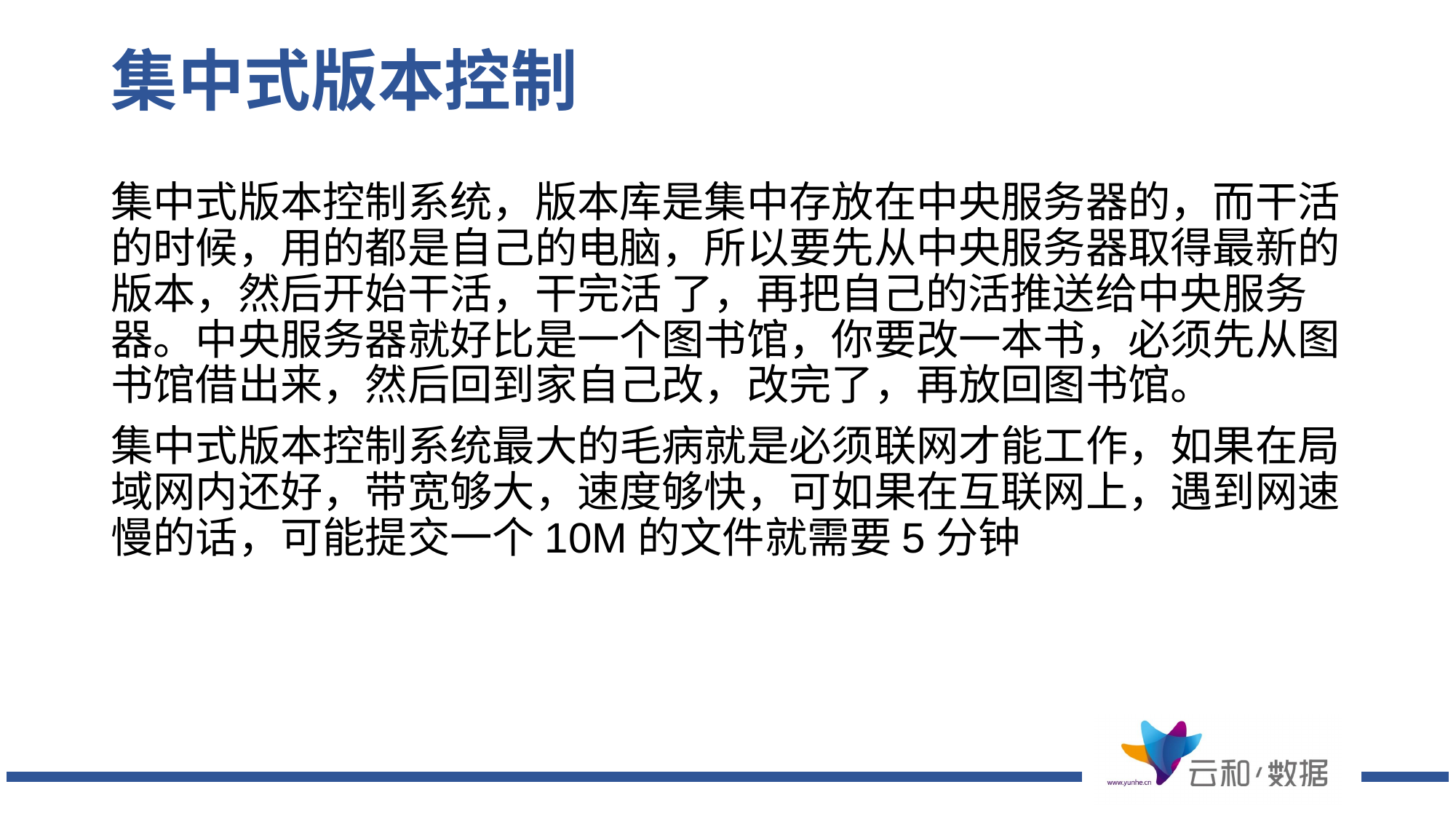

# 集中式版本控制
集中式版本控制系统，版本库是集中存放在中央服务器的，而干活的时候，用的都是自己的电脑，所以要先从中央服务器取得最新的版本，然后开始干活，干完活 了，再把自己的活推送给中央服务器。中央服务器就好比是一个图书馆，你要改一本书，必须先从图书馆借出来，然后回到家自己改，改完了，再放回图书馆。
集中式版本控制系统最大的毛病就是必须联网才能工作，如果在局域网内还好，带宽够大，速度够快，可如果在互联网上，遇到网速慢的话，可能提交一个10M的文件就需要5分钟